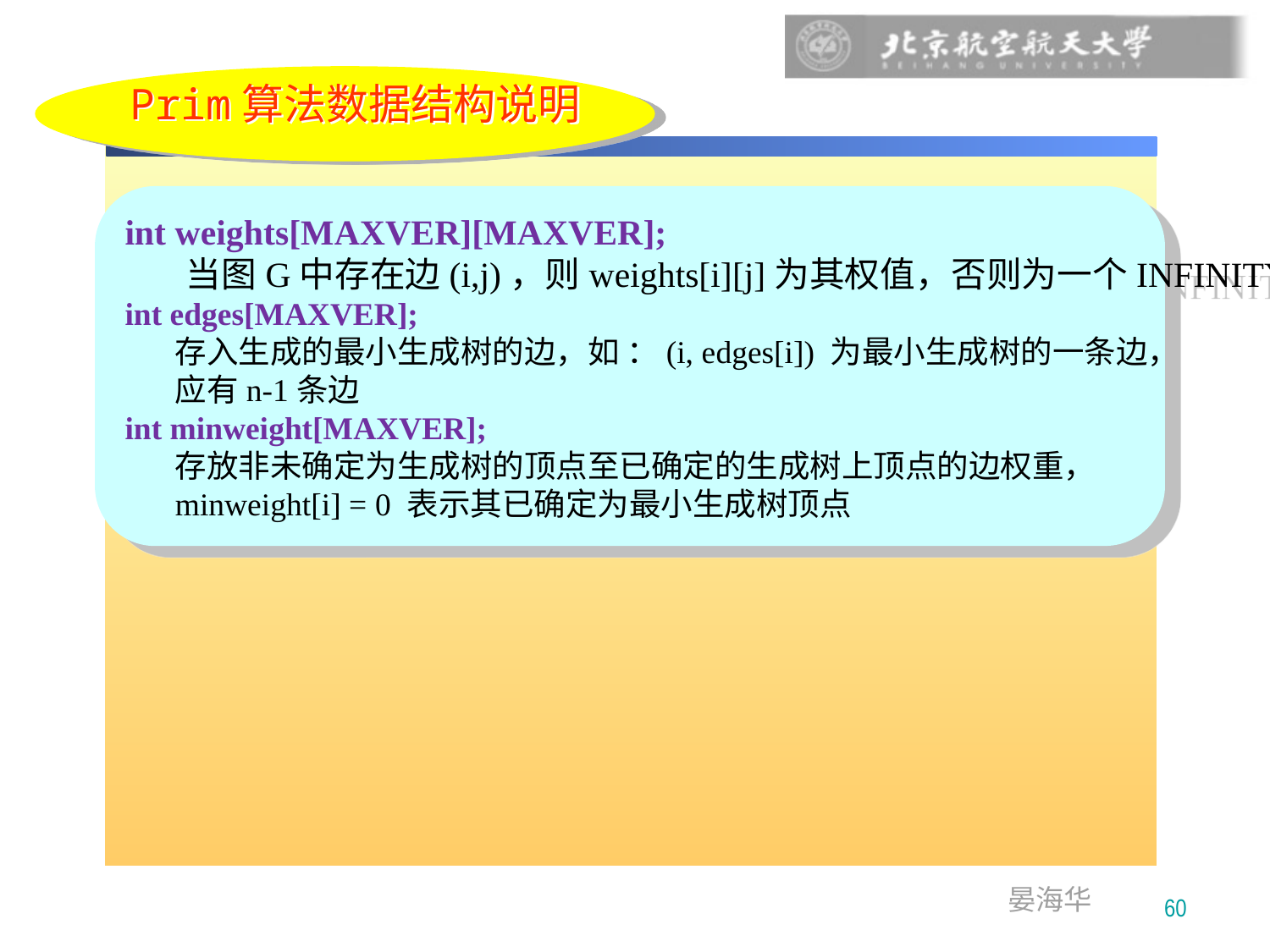

Prim算法数据结构说明
int weights[MAXVER][MAXVER];
  当图G中存在边(i,j)，则weights[i][j]为其权值，否则为一个INFINITY
int edges[MAXVER];
存入生成的最小生成树的边，如 ：(i, edges[i]) 为最小生成树的一条边，
应有n-1条边
int minweight[MAXVER];
存放非未确定为生成树的顶点至已确定的生成树上顶点的边权重，
minweight[i] = 0 表示其已确定为最小生成树顶点
60